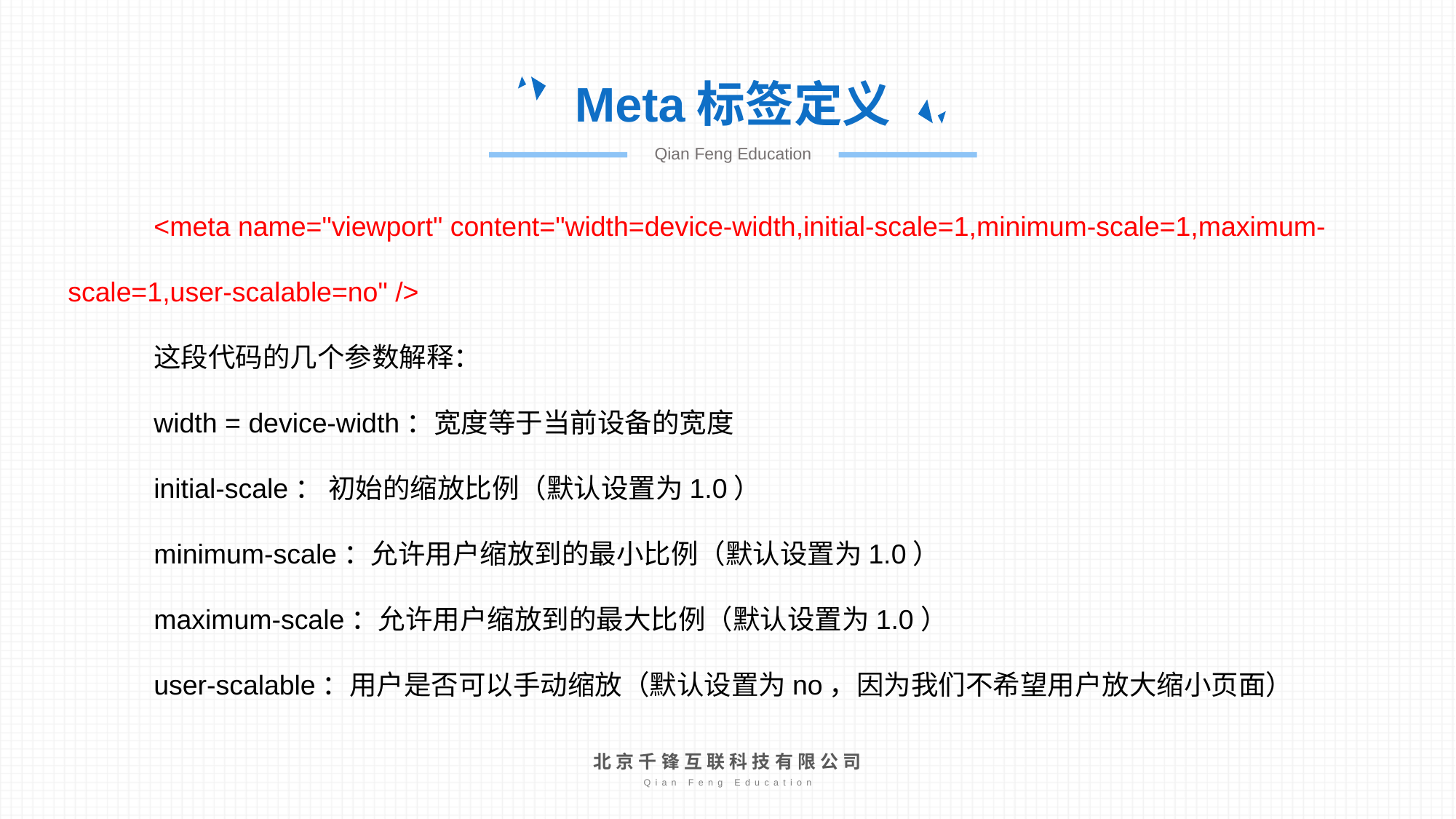

Meta标签定义

Qian Feng Education

<meta name="viewport" content="width=device-width,initial-scale=1,minimum-scale=1,maximum-scale=1,user-scalable=no" />
这段代码的几个参数解释：
width = device-width：宽度等于当前设备的宽度
initial-scale： 初始的缩放比例（默认设置为1.0）
minimum-scale：允许用户缩放到的最小比例（默认设置为1.0）
maximum-scale：允许用户缩放到的最大比例（默认设置为1.0）
user-scalable：用户是否可以手动缩放（默认设置为no，因为我们不希望用户放大缩小页面）
北京千锋互联科技有限公司
Qian Feng Education